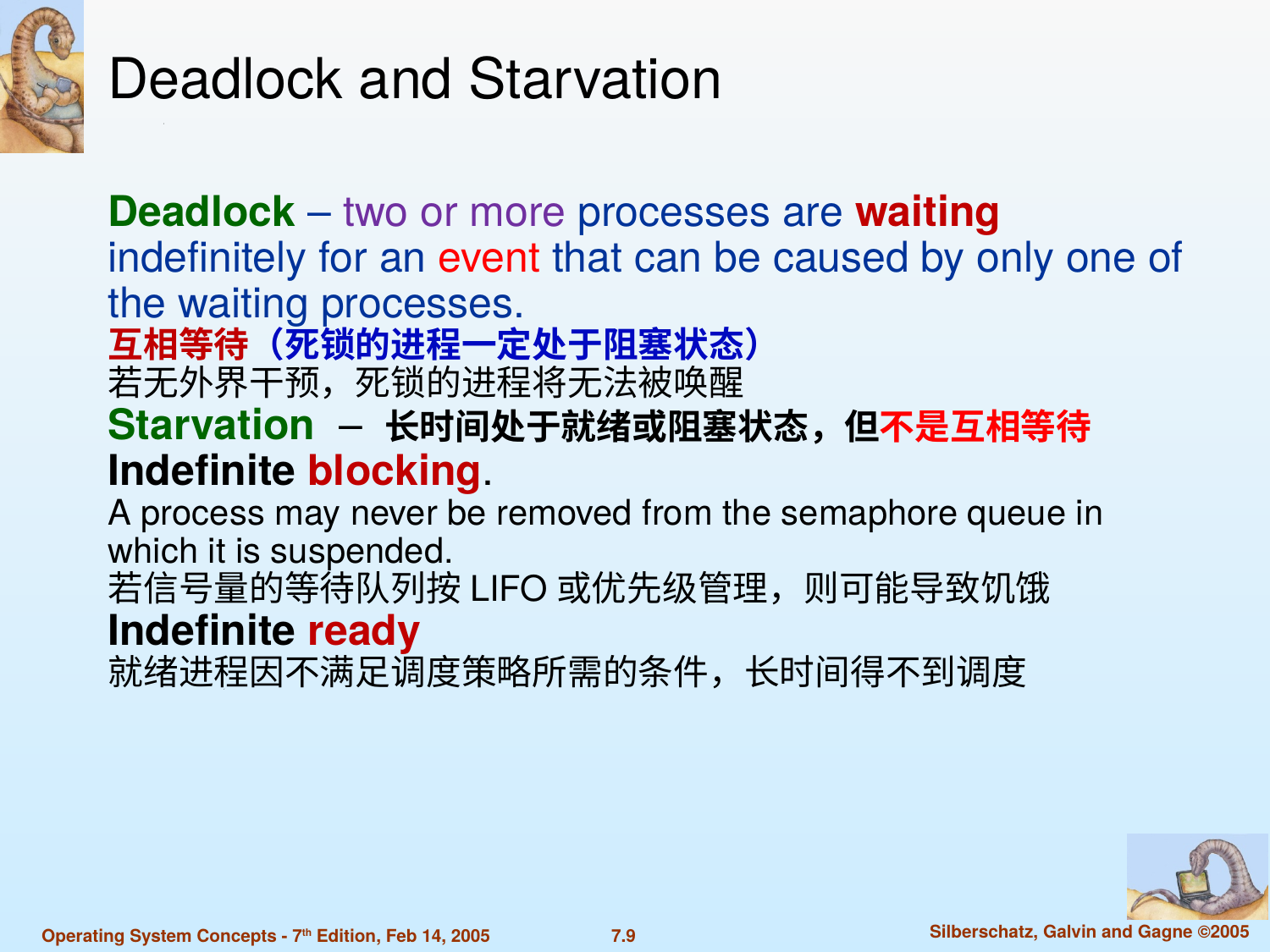

Deadlock and Starvation
Deadlock – two or more processes are waiting indefinitely for an event that can be caused by only one of the waiting processes.
互相等待（死锁的进程一定处于阻塞状态）
若无外界干预，死锁的进程将无法被唤醒
Starvation  – 长时间处于就绪或阻塞状态，但不是互相等待
Indefinite blocking.
A process may never be removed from the semaphore queue in which it is suspended.
若信号量的等待队列按LIFO或优先级管理，则可能导致饥饿
Indefinite ready
就绪进程因不满足调度策略所需的条件，长时间得不到调度